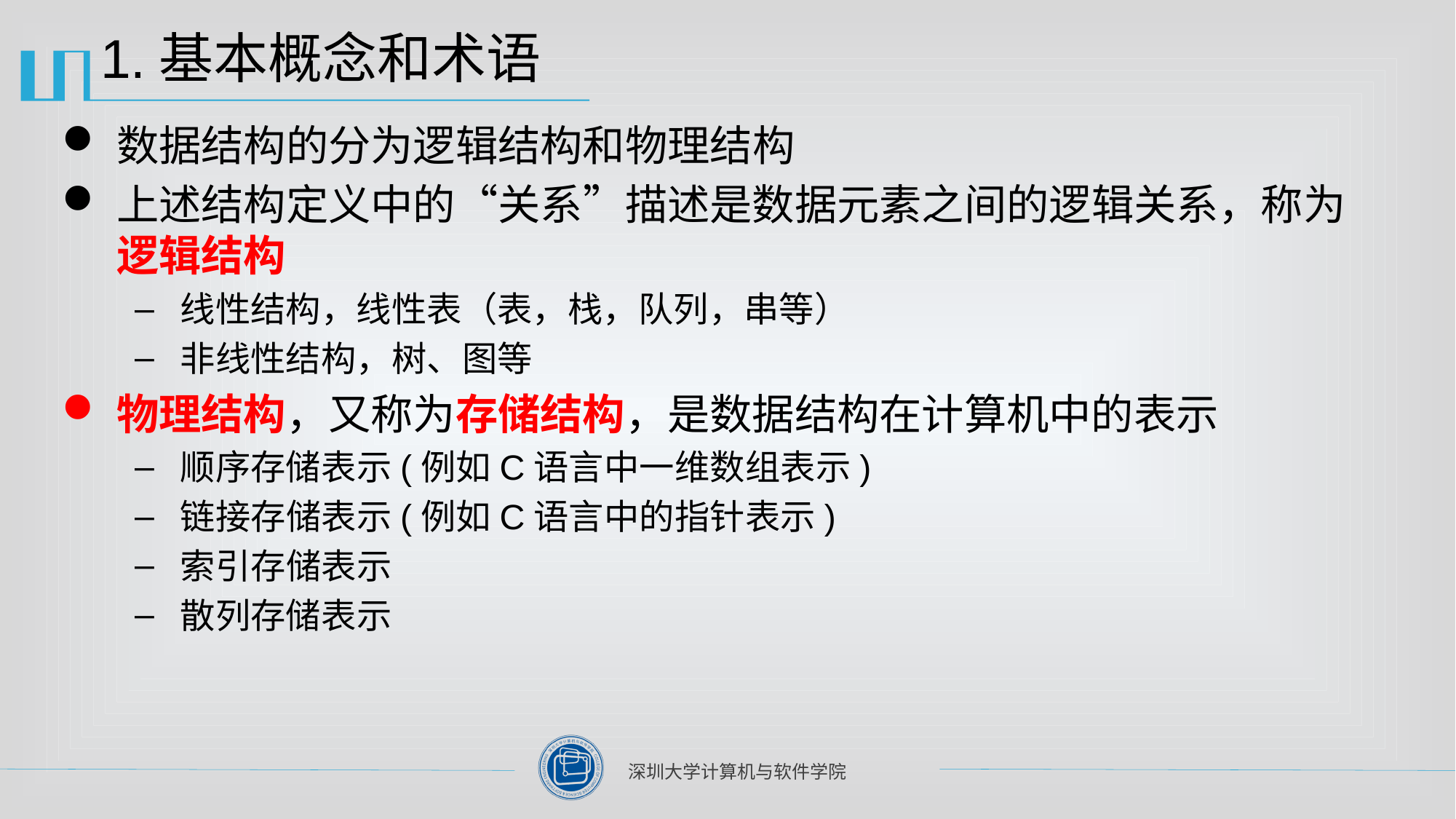

# 1.基本概念和术语
数据结构的分为逻辑结构和物理结构
上述结构定义中的“关系”描述是数据元素之间的逻辑关系，称为逻辑结构
线性结构，线性表（表，栈，队列，串等）
非线性结构，树、图等
物理结构，又称为存储结构，是数据结构在计算机中的表示
顺序存储表示(例如C语言中一维数组表示)
链接存储表示(例如C语言中的指针表示)
索引存储表示
散列存储表示

17